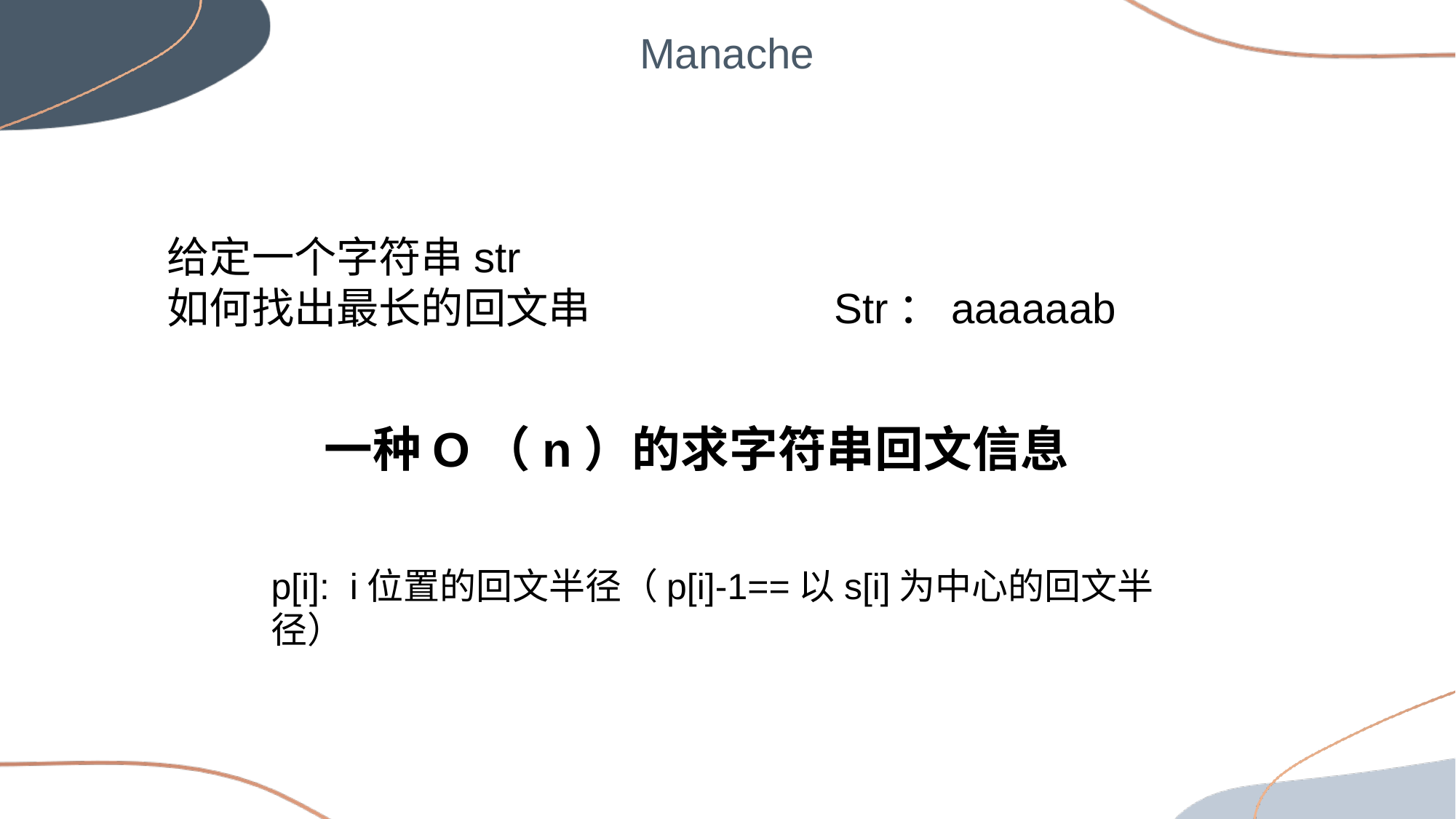

Manache
给定一个字符串str
如何找出最长的回文串
Str：aaaaaab
一种O（n）的求字符串回文信息
p[i]:  i位置的回文半径（p[i]-1==以s[i]为中心的回文半径）